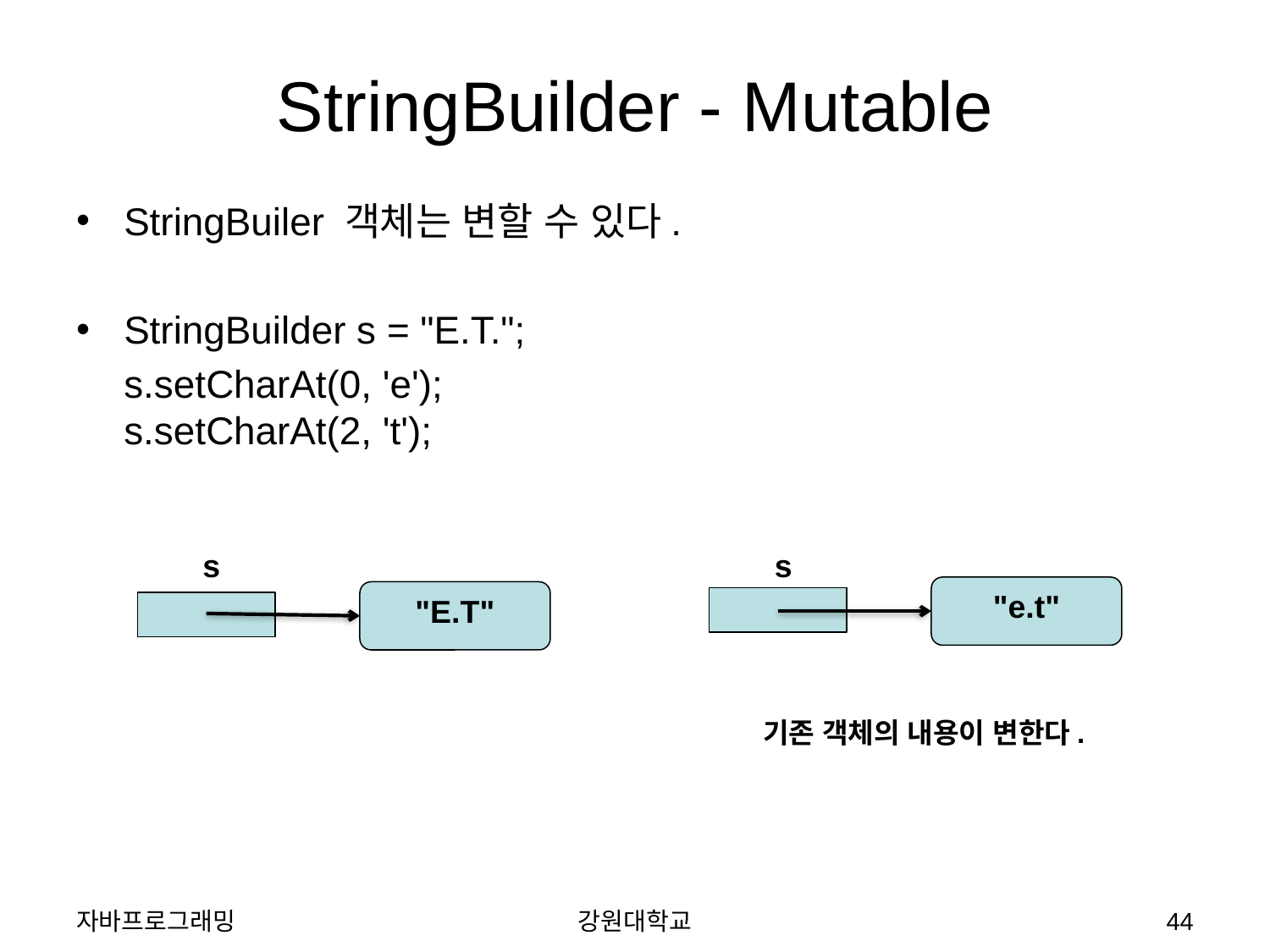

# StringBuilder - Mutable
StringBuiler 객체는 변할 수 있다.

StringBuilder s = "E.T.";
	s.setCharAt(0, 'e');
s.setCharAt(2, 't');
s
s
"e.t"
"E.T"

기존 객체의 내용이 변한다.
자바프로그래밍
강원대학교
44